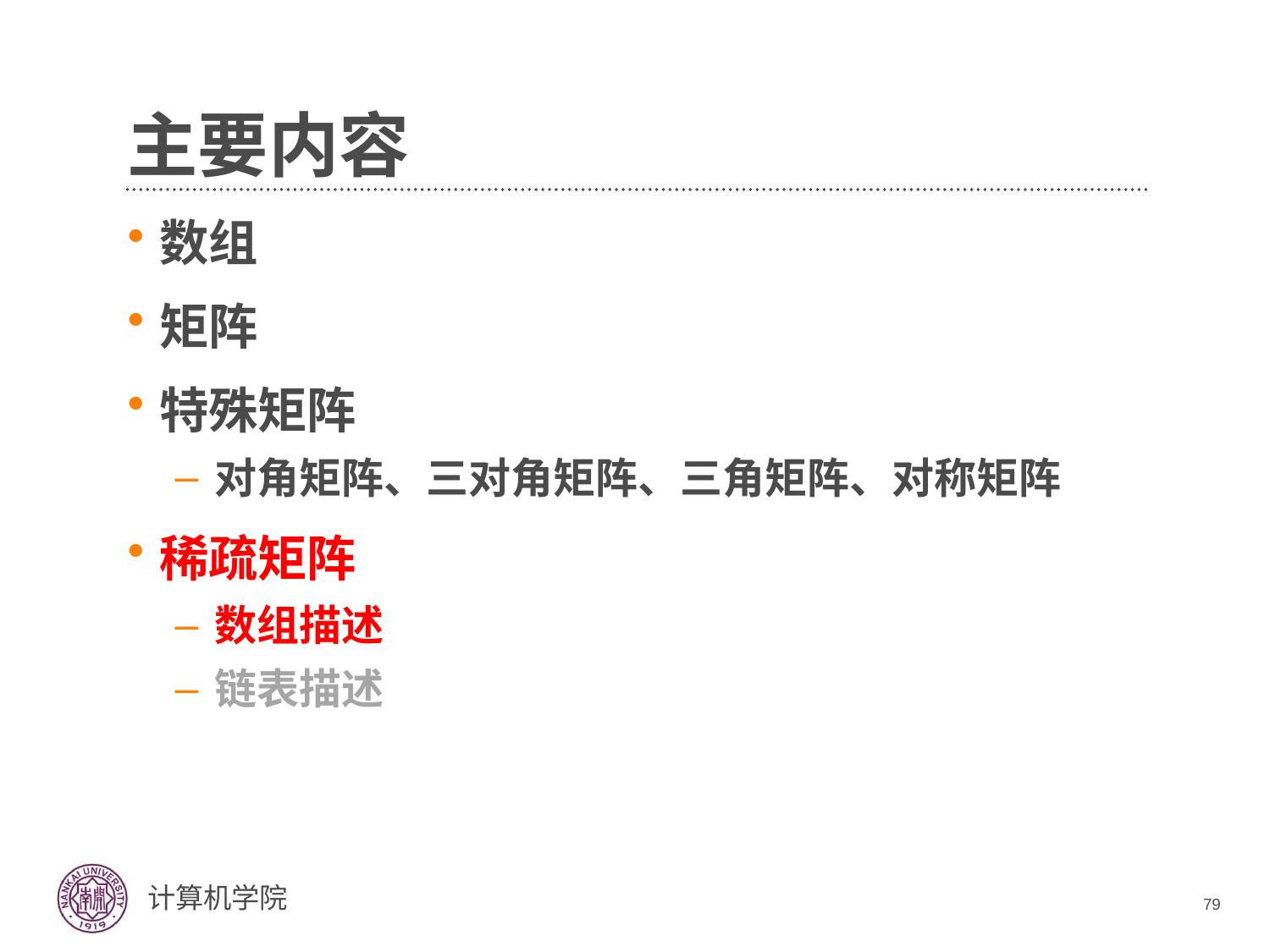

# 主要内容
数组
矩阵
特殊矩阵
对角矩阵、三对角矩阵、三角矩阵、对称矩阵
稀疏矩阵
数组描述
链表描述
79